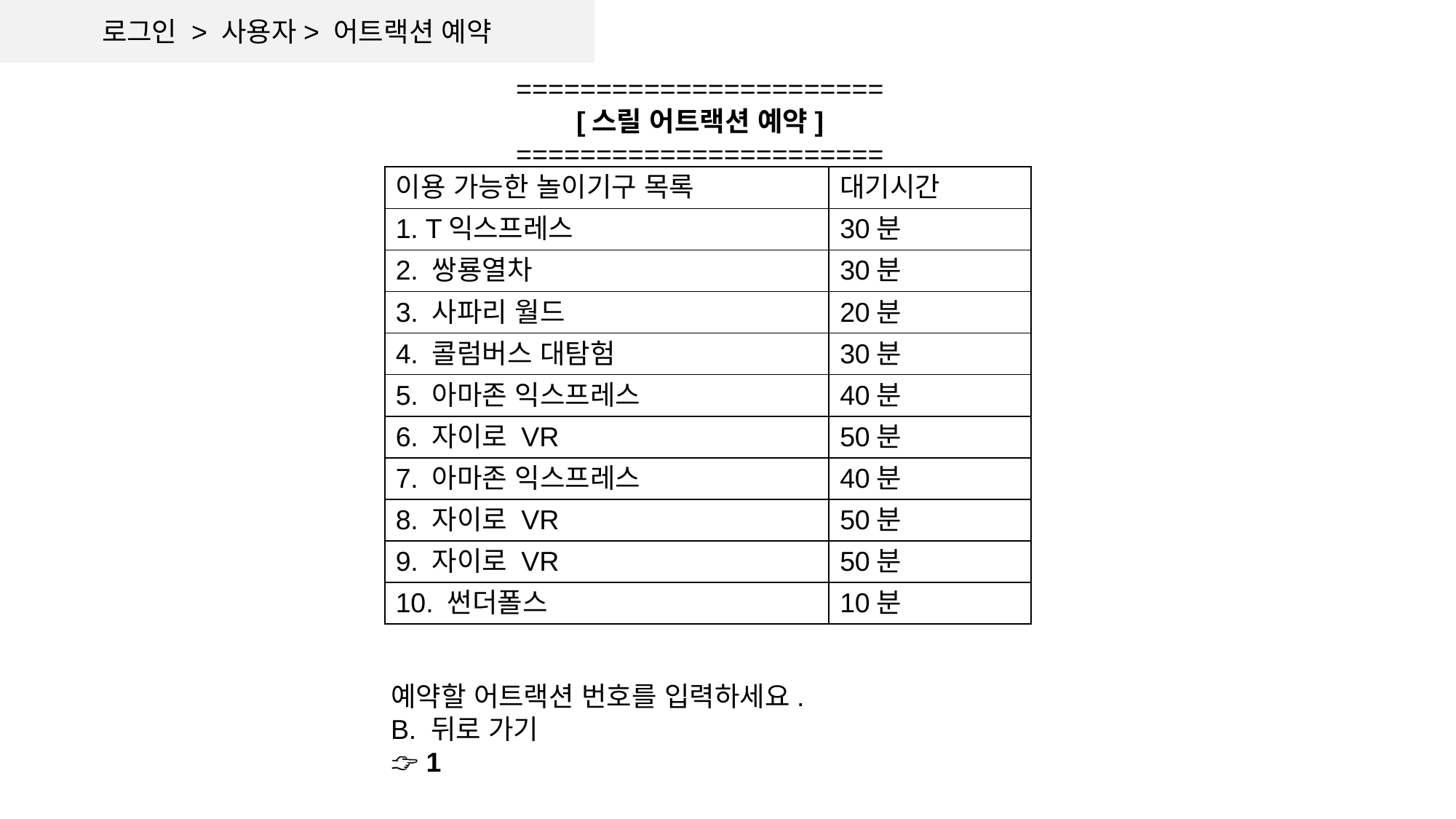

로그인 > 사용자> 어트랙션 예약
=======================​
[스릴 어트랙션 예약]​
=======================​
| 이용 가능한 놀이기구 목록 | 대기시간 |
| --- | --- |
| 1. T익스프레스 | 30분 |
| 2. 쌍룡열차 | 30분 |
| 3. 사파리 월드 | 20분 |
| 4. 콜럼버스 대탐험 | 30분 |
| 5. 아마존 익스프레스 | 40분 |
| 6. 자이로 VR | 50분 |
| 7. 아마존 익스프레스 | 40분 |
| 8. 자이로 VR | 50분 |
| 9. 자이로 VR | 50분 |
| 10. 썬더폴스 | 10분 |
예약할 어트랙션 번호를 입력하세요.
B. 뒤로 가기
👉 1